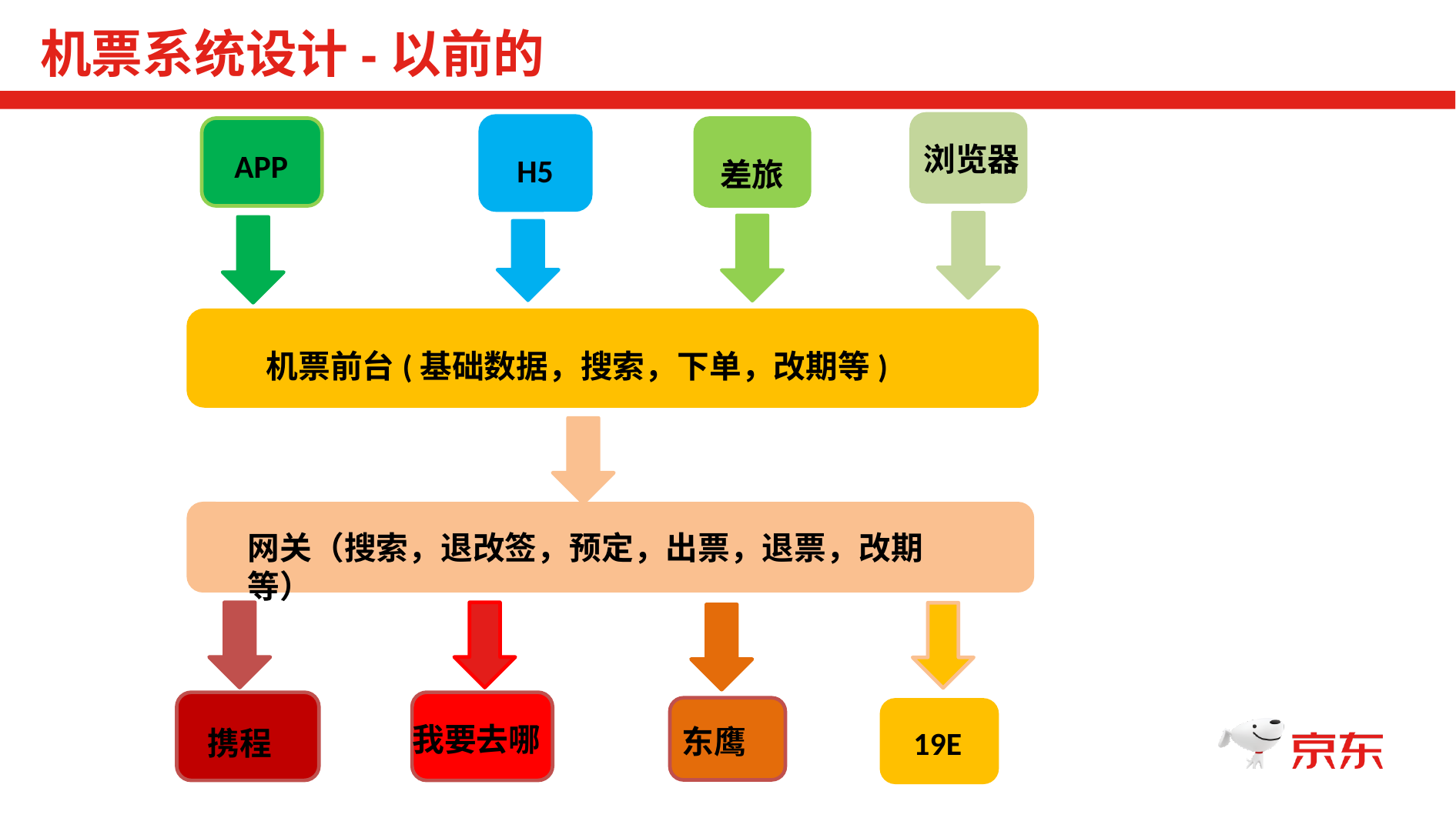

机票系统设计-以前的

浏览器
APP
H5
差旅

机票前台(基础数据，搜索，下单，改期等)

网关（搜索，退改签，预定，出票，退票，改期等）

我要去哪
东鹰
携程
19E